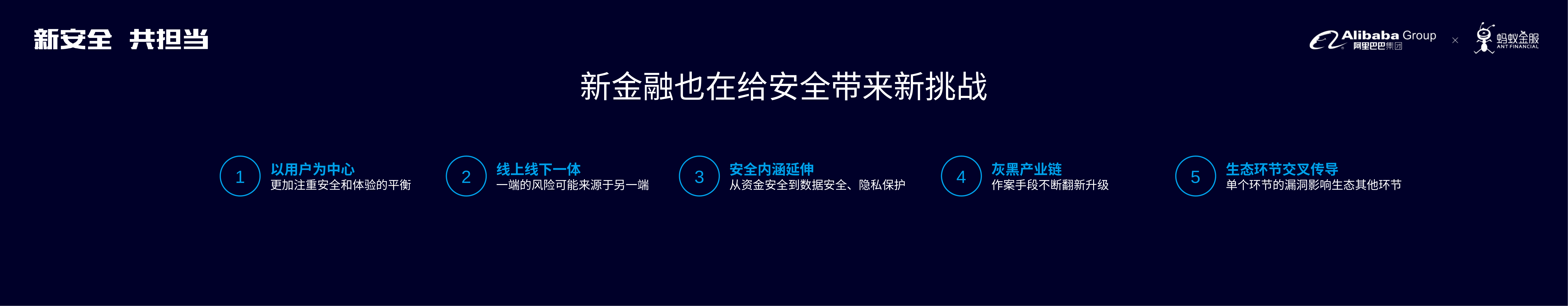

新金融也在给安全带来新挑战

以用户为中心
更加注重安全和体验的平衡
线上线下一体
一端的风险可能来源于另一端
安全内涵延伸
从资金安全到数据安全、隐私保护
灰黑产业链
作案手段不断翻新升级
生态环节交叉传导
单个环节的漏洞影响生态其他环节
1
2
3
4
5